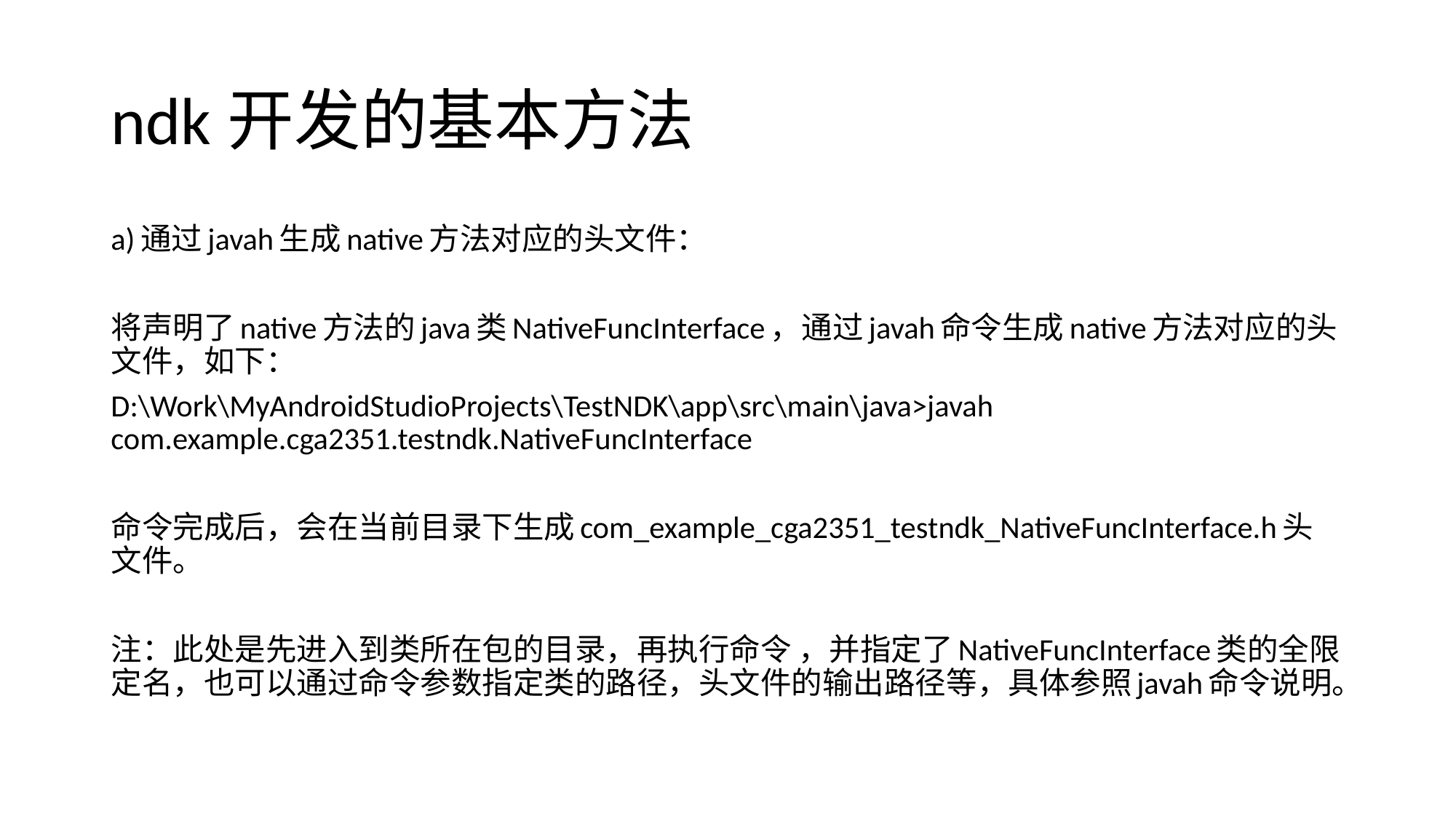

# ndk开发的基本方法
a)通过javah生成native方法对应的头文件：

将声明了native方法的java类NativeFuncInterface，通过javah命令生成native方法对应的头文件，如下：
D:\Work\MyAndroidStudioProjects\TestNDK\app\src\main\java>javah com.example.cga2351.testndk.NativeFuncInterface

命令完成后，会在当前目录下生成com_example_cga2351_testndk_NativeFuncInterface.h头文件。

注：此处是先进入到类所在包的目录，再执行命令 ，并指定了NativeFuncInterface类的全限定名，也可以通过命令参数指定类的路径，头文件的输出路径等，具体参照javah命令说明。